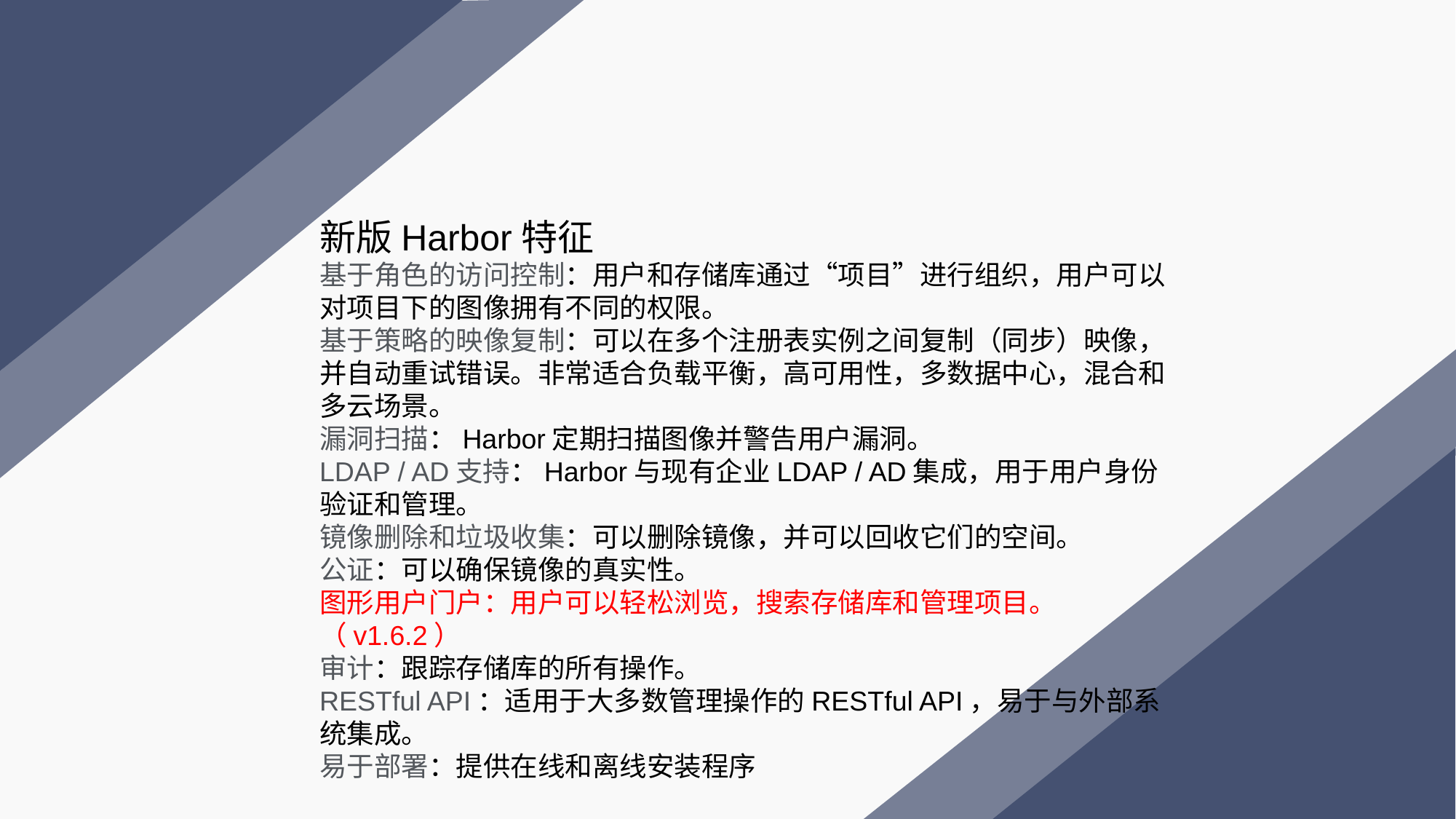

新版Harbor特征
基于角色的访问控制：用户和存储库通过“项目”进行组织，用户可以对项目下的图像拥有不同的权限。
基于策略的映像复制：可以在多个注册表实例之间复制（同步）映像，并自动重试错误。非常适合负载平衡，高可用性，多数据中心，混合和多云场景。
漏洞扫描：Harbor定期扫描图像并警告用户漏洞。
LDAP / AD支持：Harbor与现有企业LDAP / AD集成，用于用户身份验证和管理。
镜像删除和垃圾收集：可以删除镜像，并可以回收它们的空间。
公证：可以确保镜像的真实性。
图形用户门户：用户可以轻松浏览，搜索存储库和管理项目。（v1.6.2）
审计：跟踪存储库的所有操作。
RESTful API：适用于大多数管理操作的RESTful API，易于与外部系统集成。
易于部署：提供在线和离线安装程序